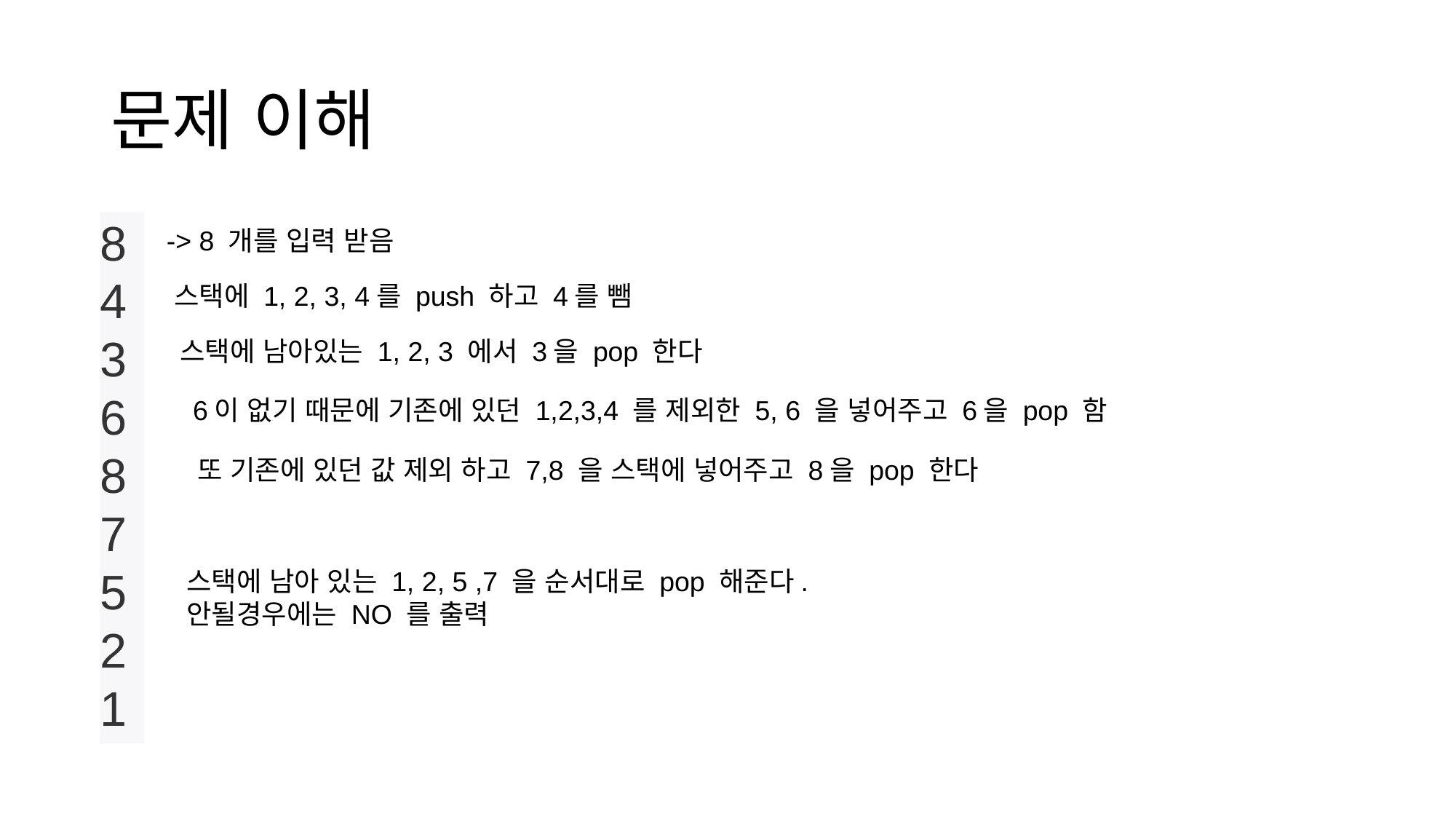

# 문제 이해
8
4
3
6
8
7
5
2
1
-> 8 개를 입력 받음

스택에 1, 2, 3, 4를 push 하고 4를 뺌
스택에 남아있는 1, 2, 3 에서 3을 pop 한다
6이 없기 때문에 기존에 있던 1,2,3,4 를 제외한 5, 6 을 넣어주고 6을 pop 함
또 기존에 있던 값 제외 하고 7,8 을 스택에 넣어주고 8을 pop 한다
스택에 남아 있는 1, 2, 5 ,7 을 순서대로 pop 해준다.
안될경우에는 NO 를 출력